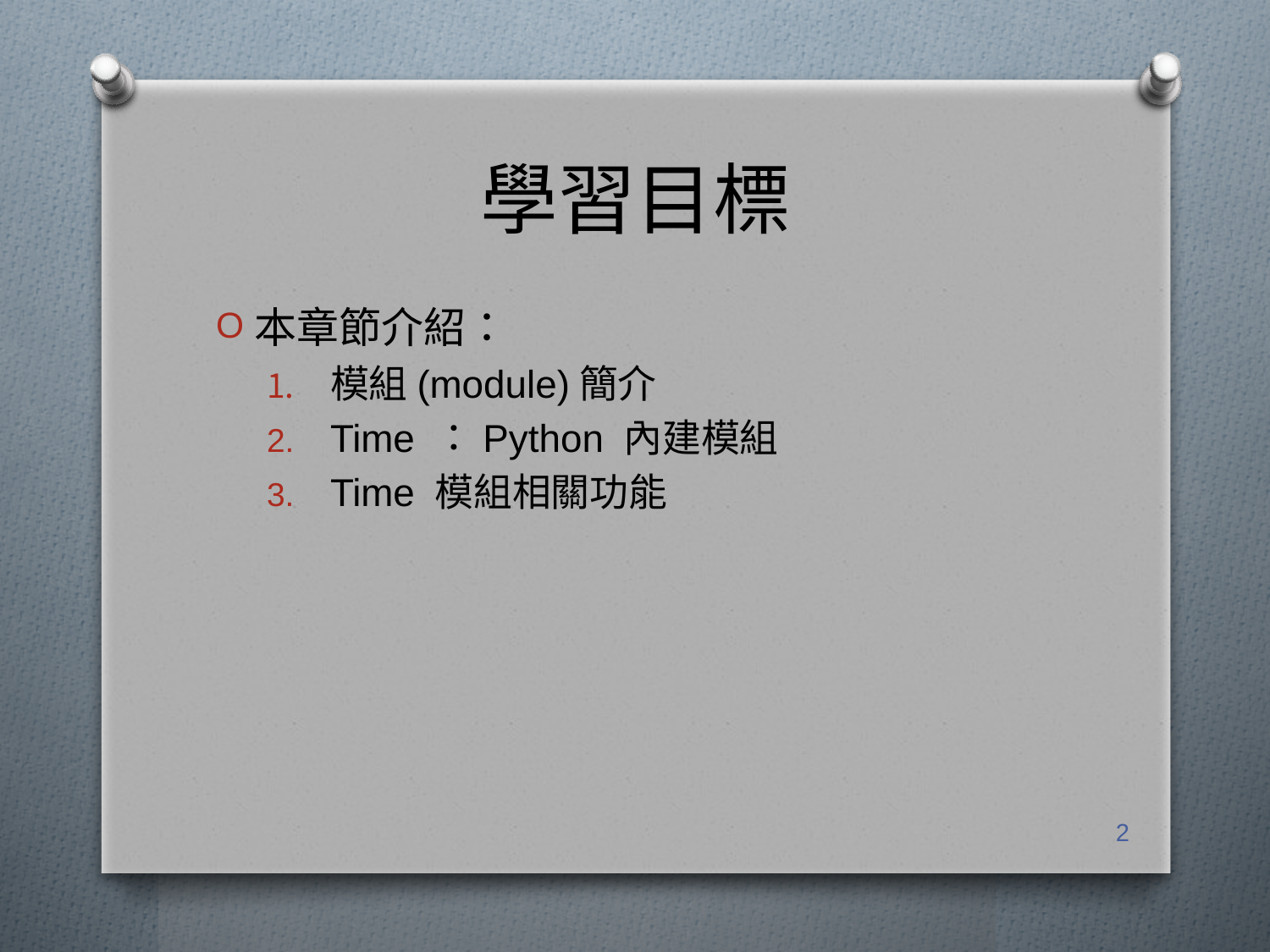

# 學習目標
本章節介紹：
模組(module)簡介
Time ：Python 內建模組
Time 模組相關功能

2